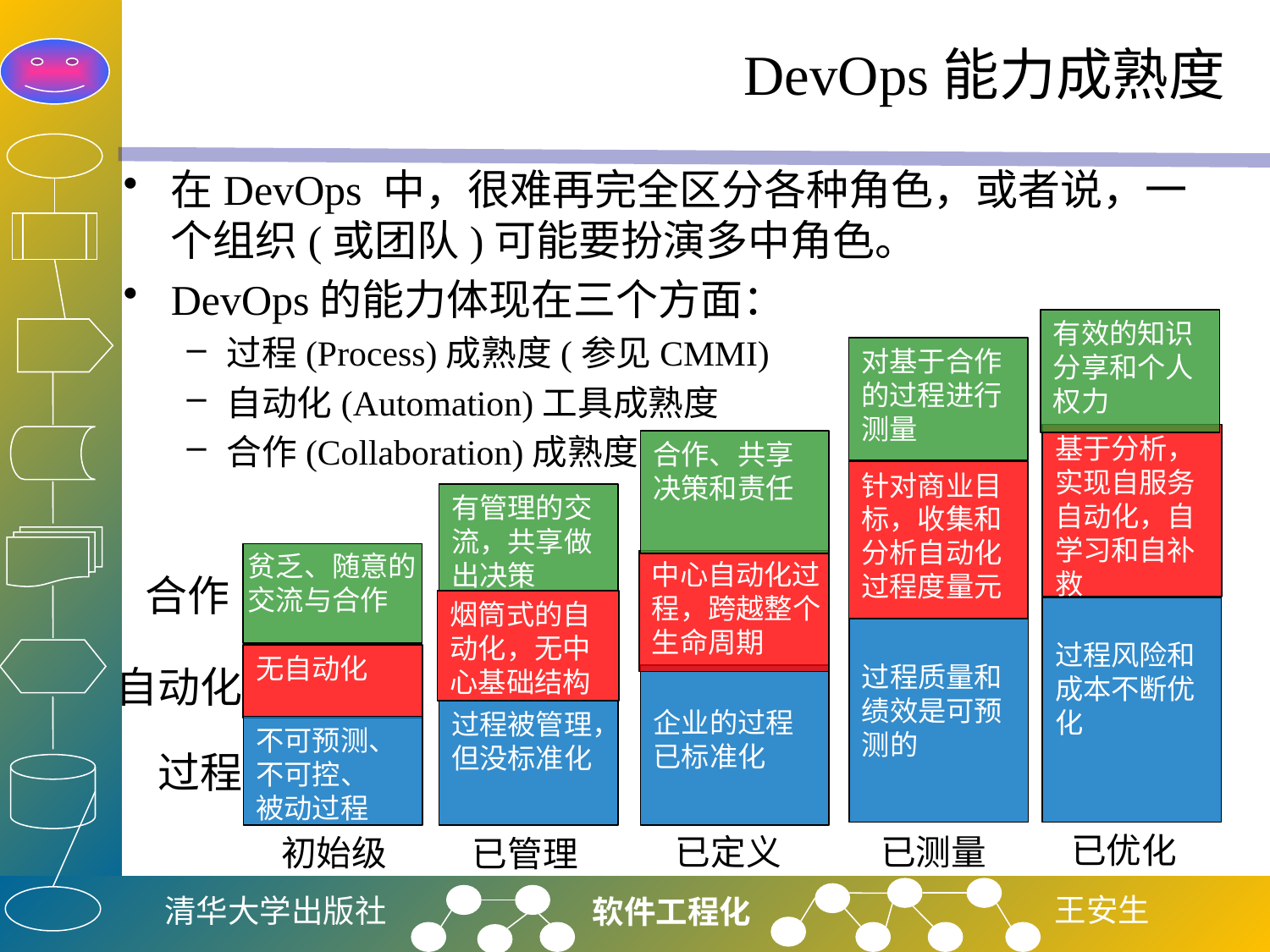

# DevOps能力成熟度
在DevOps 中，很难再完全区分各种角色，或者说，一个组织(或团队)可能要扮演多中角色。
DevOps的能力体现在三个方面：
过程(Process)成熟度(参见CMMI)
自动化(Automation)工具成熟度
合作(Collaboration)成熟度
有效的知识分享和个人权力
对基于合作的过程进行测量
基于分析，实现自服务自动化，自学习和自补救
合作、共享决策和责任
针对商业目标，收集和分析自动化过程度量元
有管理的交流，共享做出决策
贫乏、随意的交流与合作
中心自动化过程，跨越整个生命周期
合作
烟筒式的自动化，无中心基础结构

过程风险和成本不断优化

过程质量和绩效是可预测的
无自动化
自动化

企业的过程已标准化
过程被管理，但没标准化
不可预测、不可控、
被动过程
过程
已优化
已测量
已定义
初始级
已管理